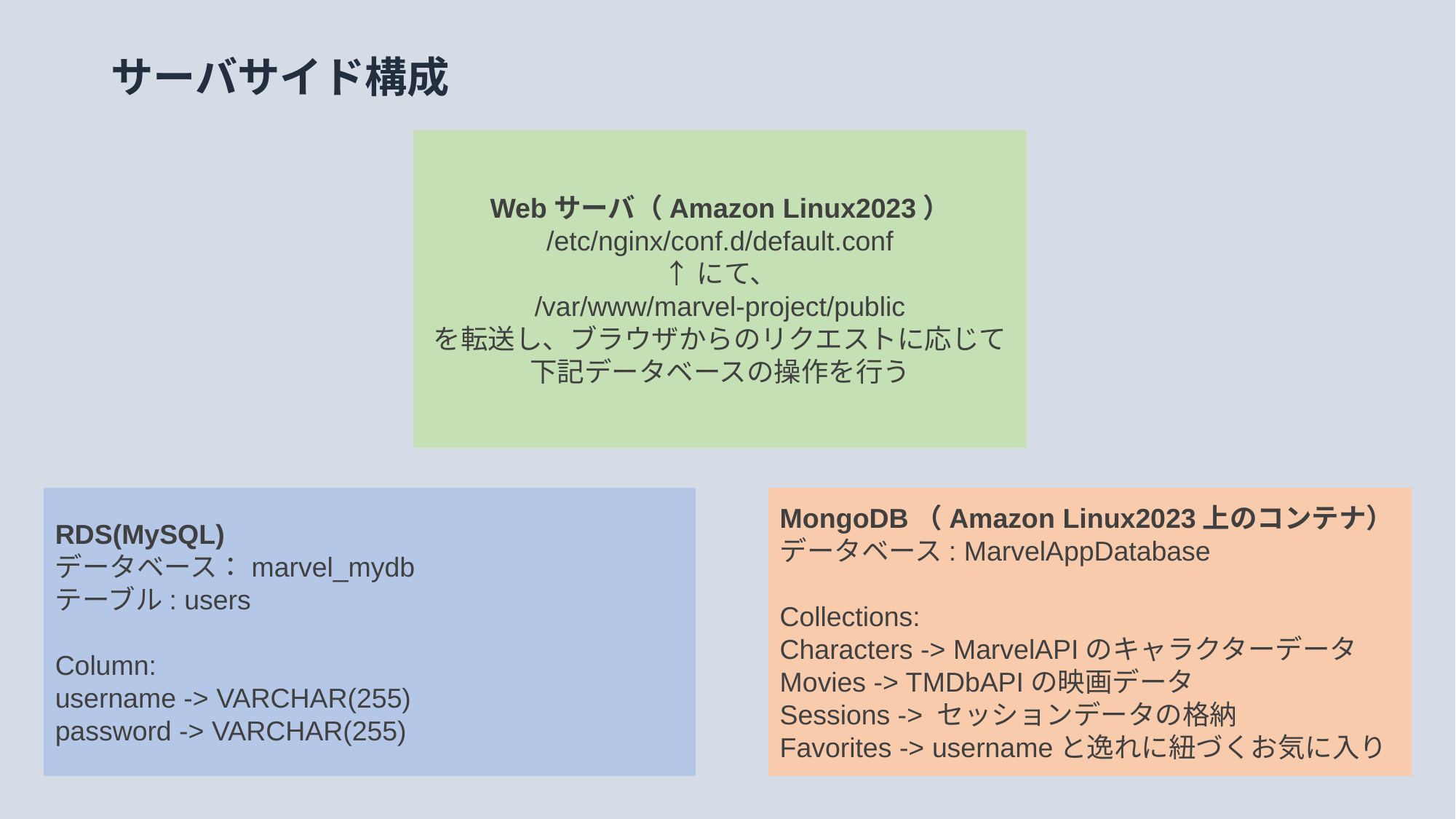

# サーバサイド構成
Webサーバ（Amazon Linux2023）
/etc/nginx/conf.d/default.conf
↑にて、
/var/www/marvel-project/public
を転送し、ブラウザからのリクエストに応じて
下記データベースの操作を行う
MongoDB（Amazon Linux2023上のコンテナ）
データベース: MarvelAppDatabase

Collections:
Characters -> MarvelAPIのキャラクターデータ
Movies -> TMDbAPIの映画データ
Sessions -> セッションデータの格納
Favorites -> usernameと逸れに紐づくお気に入り
RDS(MySQL)
データベース：marvel_mydb
テーブル: users

Column:
username -> VARCHAR(255)
password -> VARCHAR(255)